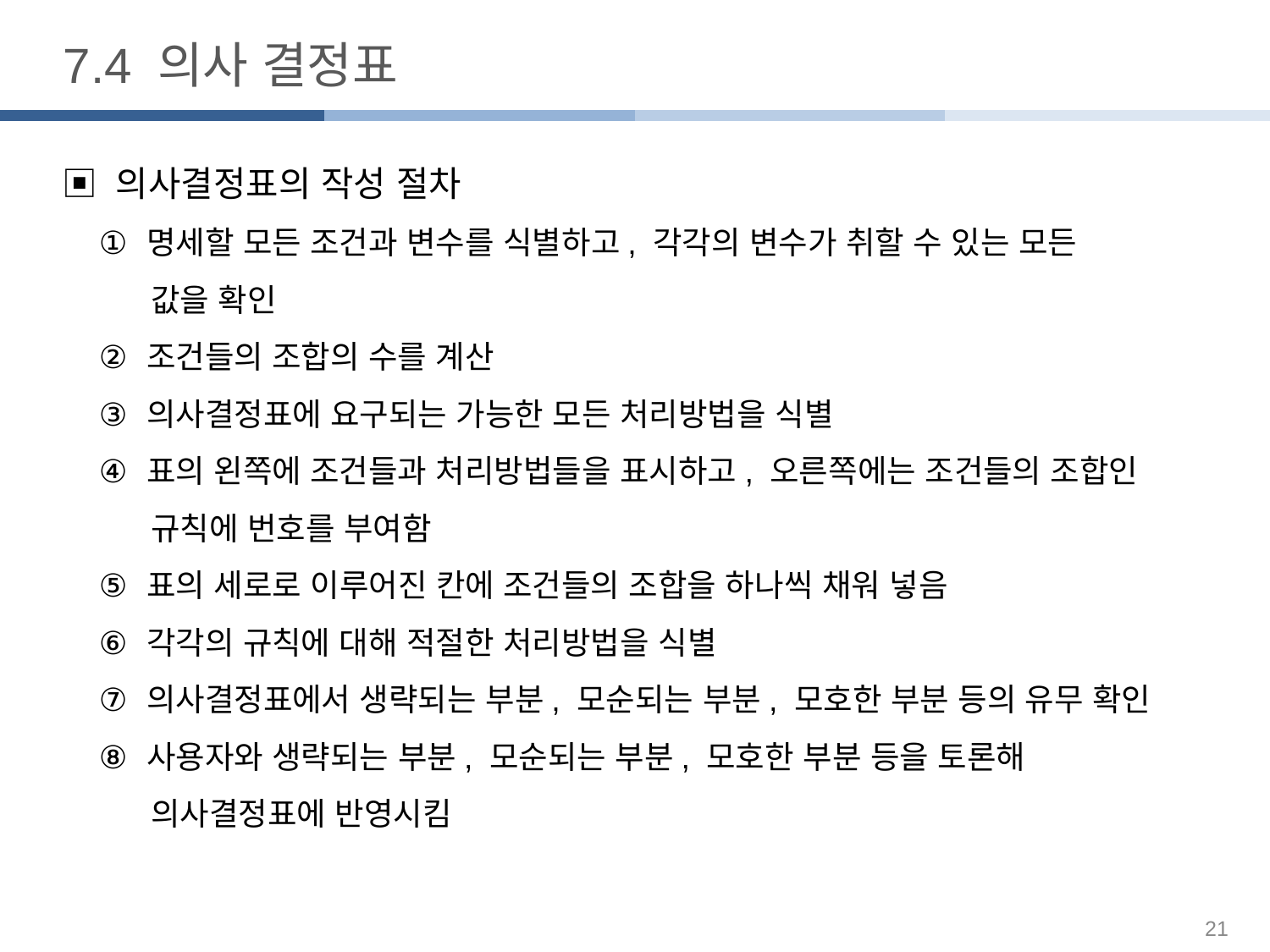

7.4 의사 결정표
▣ 의사결정표의 작성 절차
명세할 모든 조건과 변수를 식별하고, 각각의 변수가 취할 수 있는 모든
     값을 확인
조건들의 조합의 수를 계산
의사결정표에 요구되는 가능한 모든 처리방법을 식별
표의 왼쪽에 조건들과 처리방법들을 표시하고, 오른쪽에는 조건들의 조합인
     규칙에 번호를 부여함
표의 세로로 이루어진 칸에 조건들의 조합을 하나씩 채워 넣음
각각의 규칙에 대해 적절한 처리방법을 식별
의사결정표에서 생략되는 부분, 모순되는 부분, 모호한 부분 등의 유무 확인
사용자와 생략되는 부분, 모순되는 부분, 모호한 부분 등을 토론해
     의사결정표에 반영시킴

21